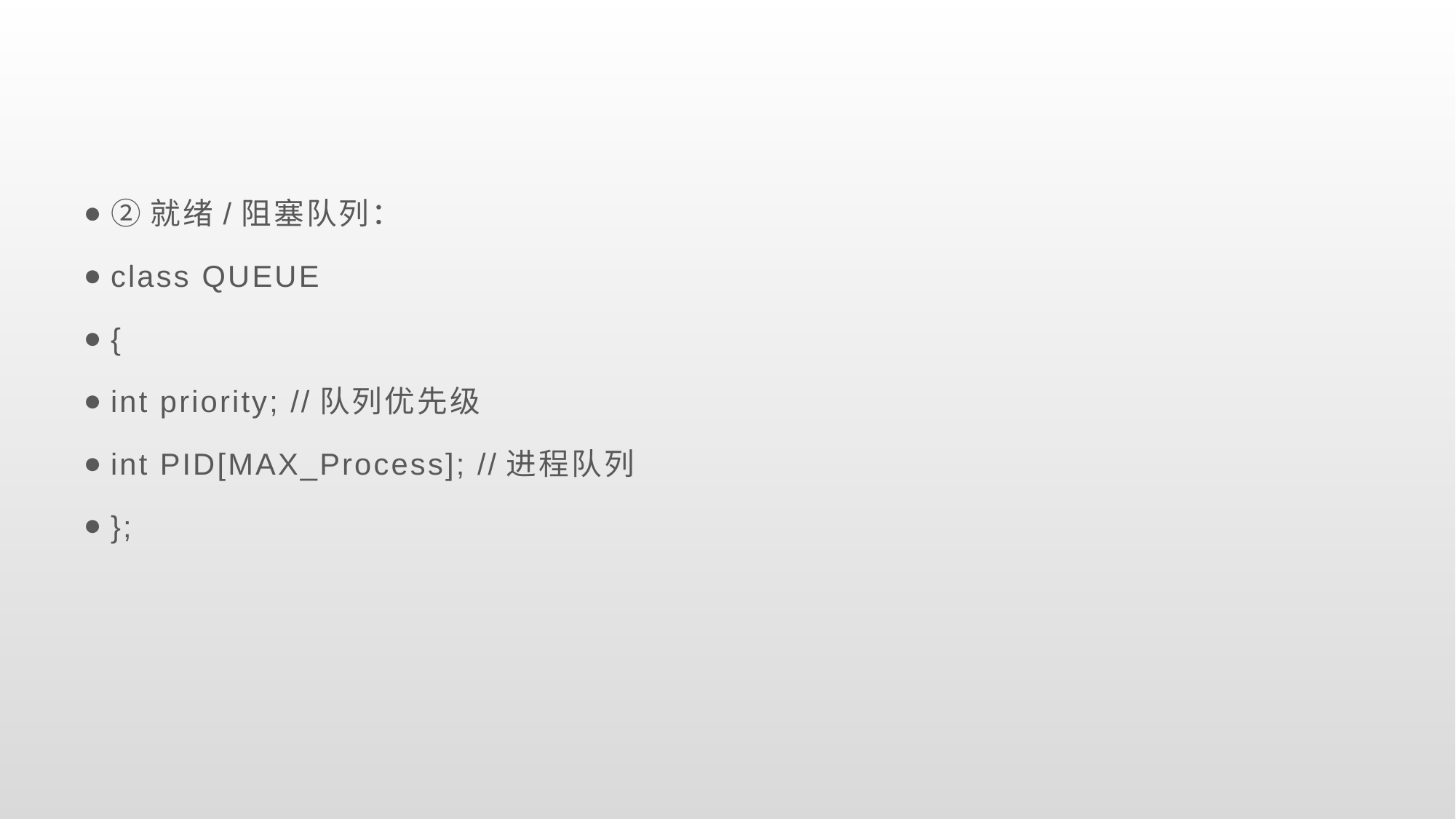

#
②就绪/阻塞队列：
class QUEUE
{
int priority; //队列优先级
int PID[MAX_Process]; //进程队列
};